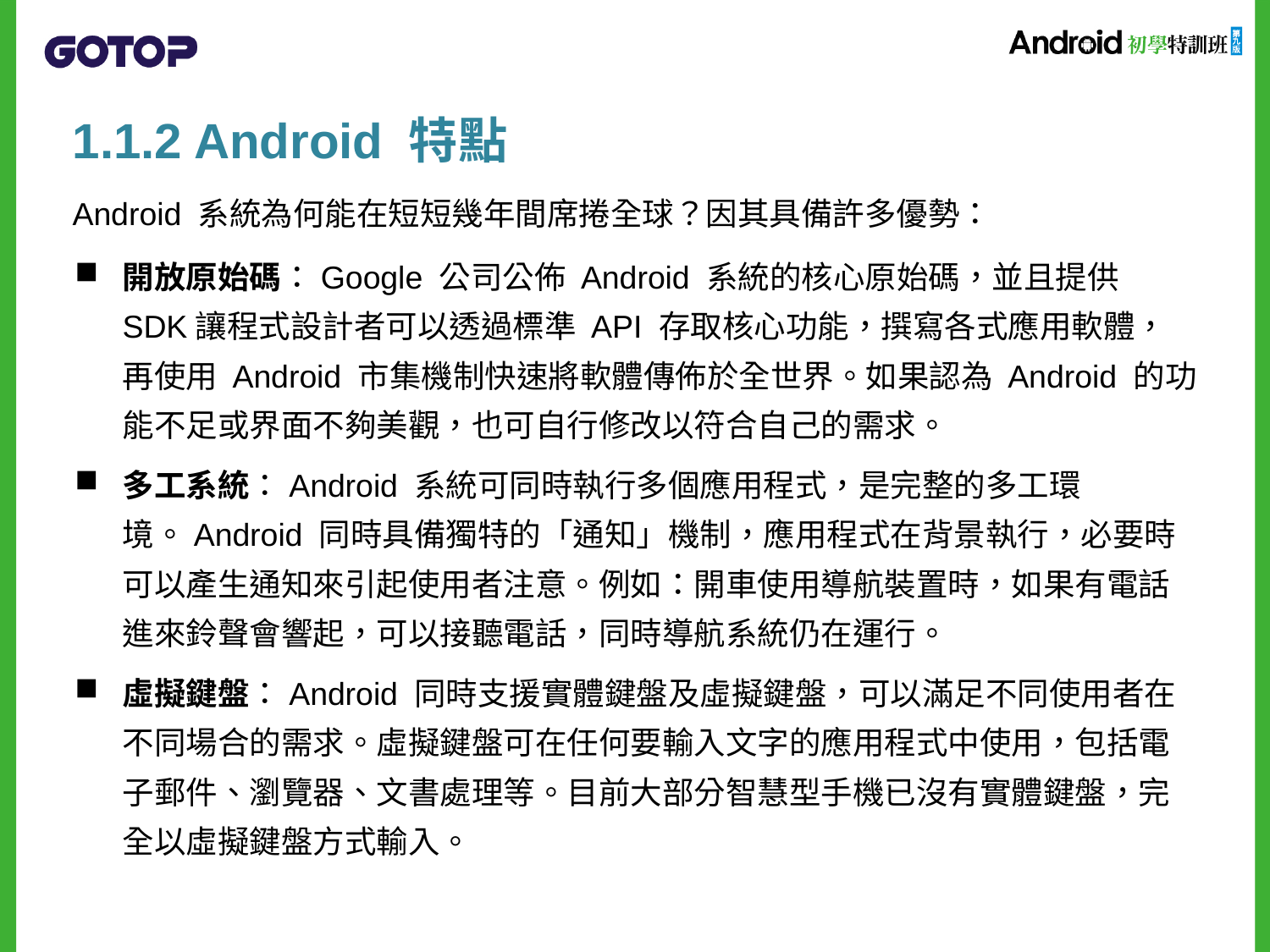

1.1.2 Android 特點
Android 系統為何能在短短幾年間席捲全球？因其具備許多優勢：
開放原始碼：Google 公司公佈 Android 系統的核心原始碼，並且提供 SDK讓程式設計者可以透過標準 API 存取核心功能，撰寫各式應用軟體，再使用 Android 市集機制快速將軟體傳佈於全世界。如果認為 Android 的功能不足或界面不夠美觀，也可自行修改以符合自己的需求。
多工系統：Android 系統可同時執行多個應用程式，是完整的多工環境。Android 同時具備獨特的「通知」機制，應用程式在背景執行，必要時可以產生通知來引起使用者注意。例如：開車使用導航裝置時，如果有電話進來鈴聲會響起，可以接聽電話，同時導航系統仍在運行。
虛擬鍵盤：Android 同時支援實體鍵盤及虛擬鍵盤，可以滿足不同使用者在不同場合的需求。虛擬鍵盤可在任何要輸入文字的應用程式中使用，包括電子郵件、瀏覽器、文書處理等。目前大部分智慧型手機已沒有實體鍵盤，完全以虛擬鍵盤方式輸入。